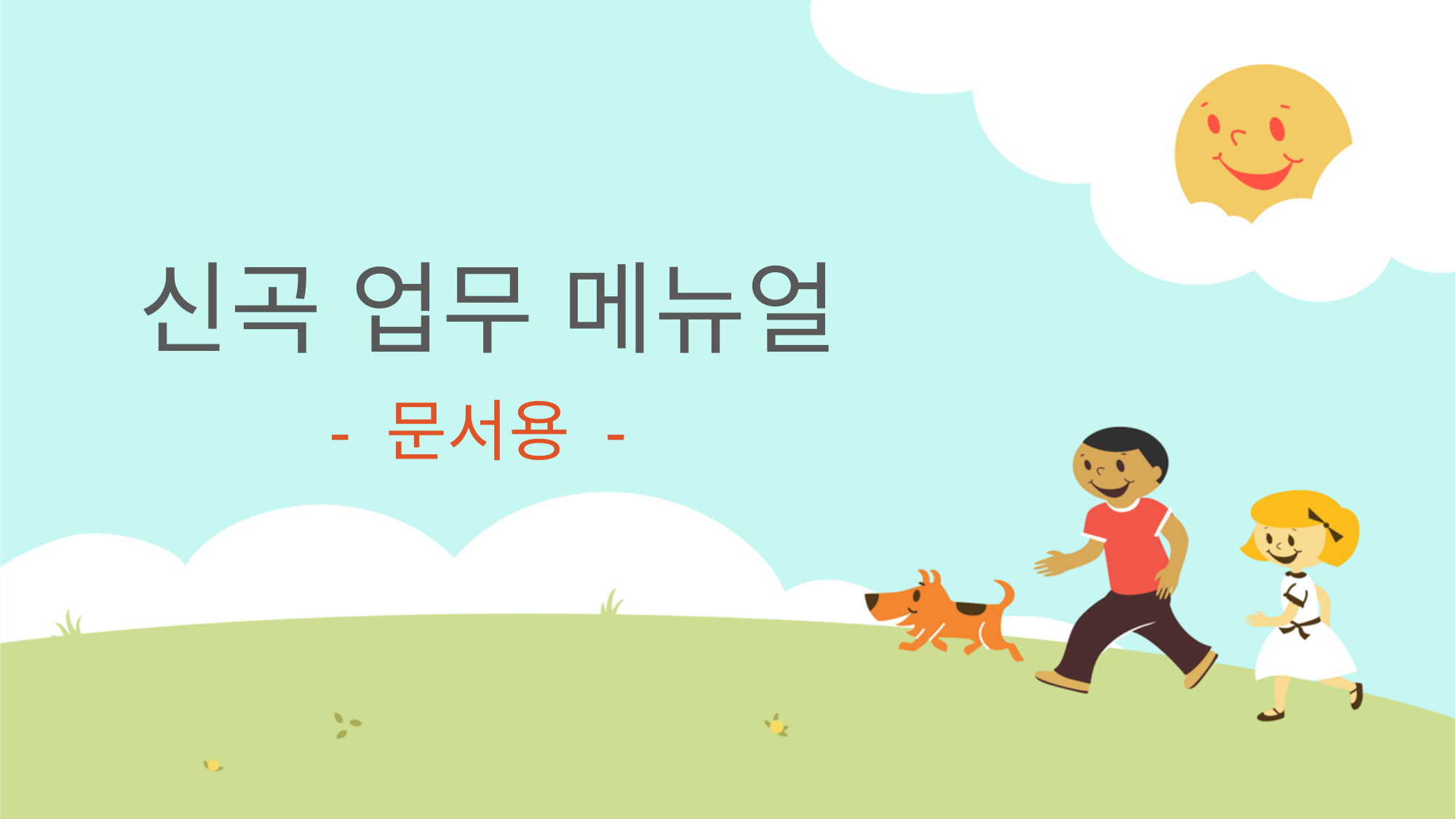

# 신곡 업무 메뉴얼
- 문서용 -